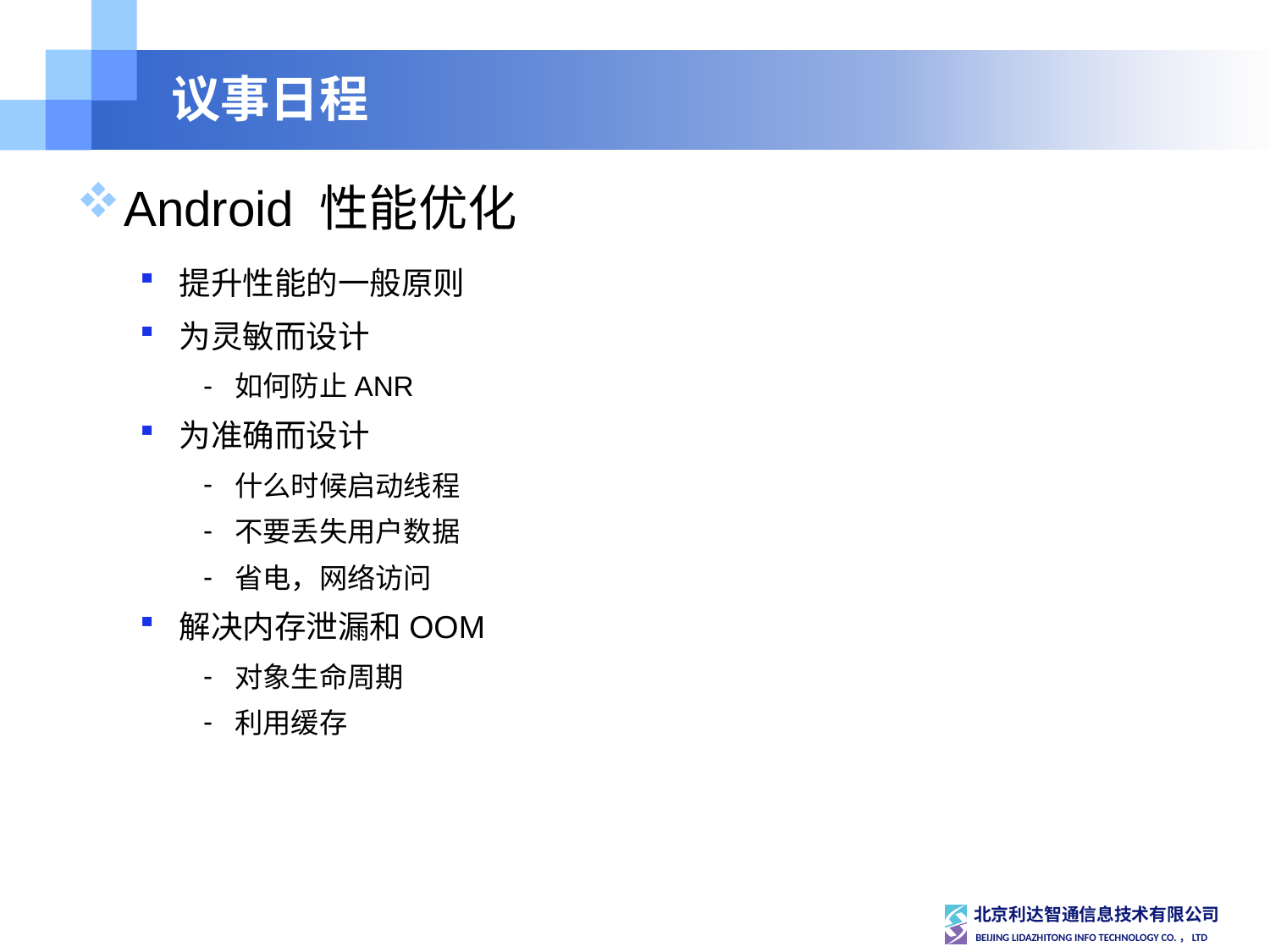

# 议事日程
Android 性能优化
提升性能的一般原则
为灵敏而设计
如何防止ANR
为准确而设计
什么时候启动线程
不要丢失用户数据
省电，网络访问
解决内存泄漏和OOM
对象生命周期
利用缓存